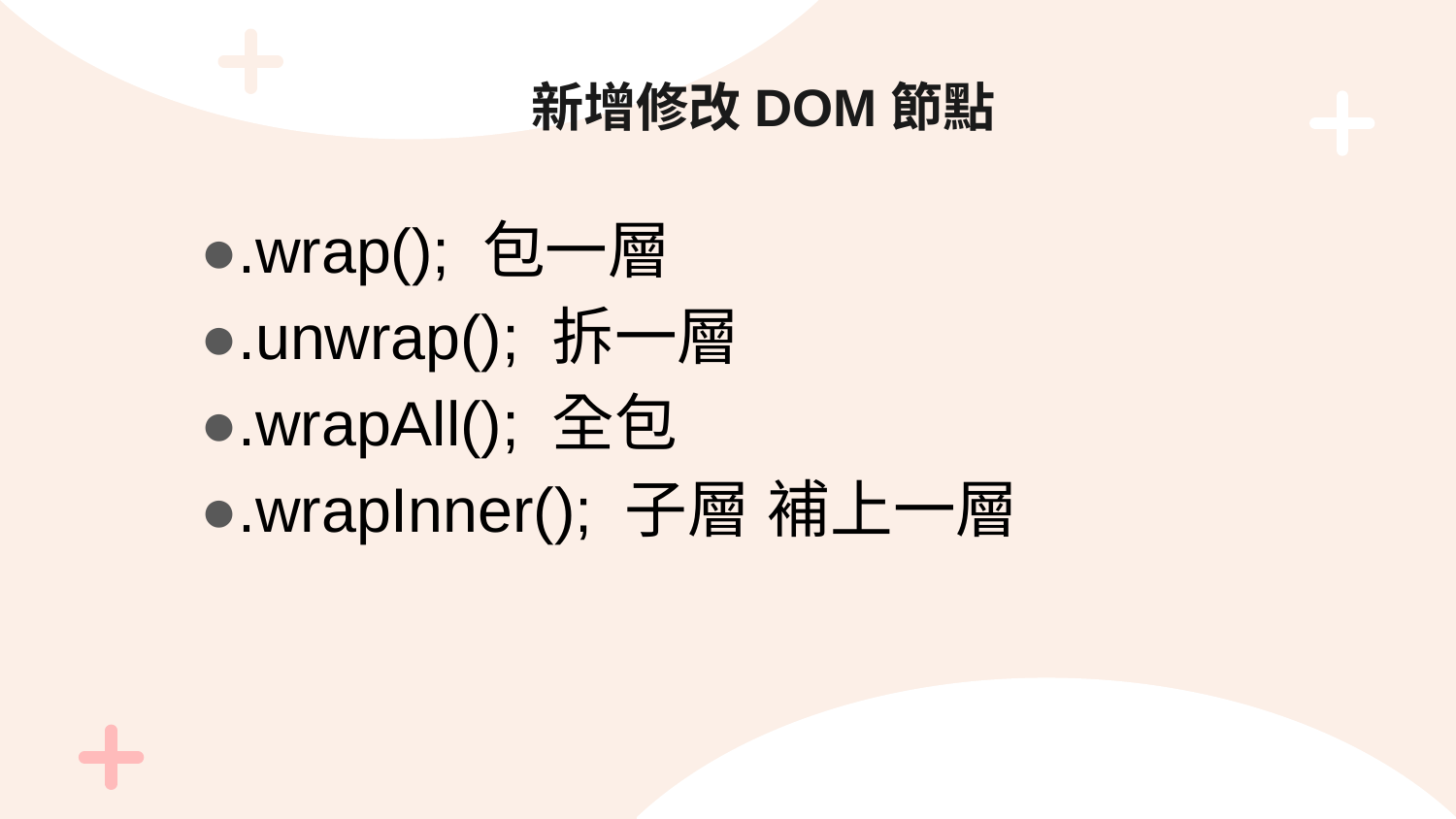

# 新增修改DOM節點
●.wrap(); 包一層
●.unwrap(); 拆一層
●.wrapAll(); 全包
●.wrapInner(); 子層 補上一層